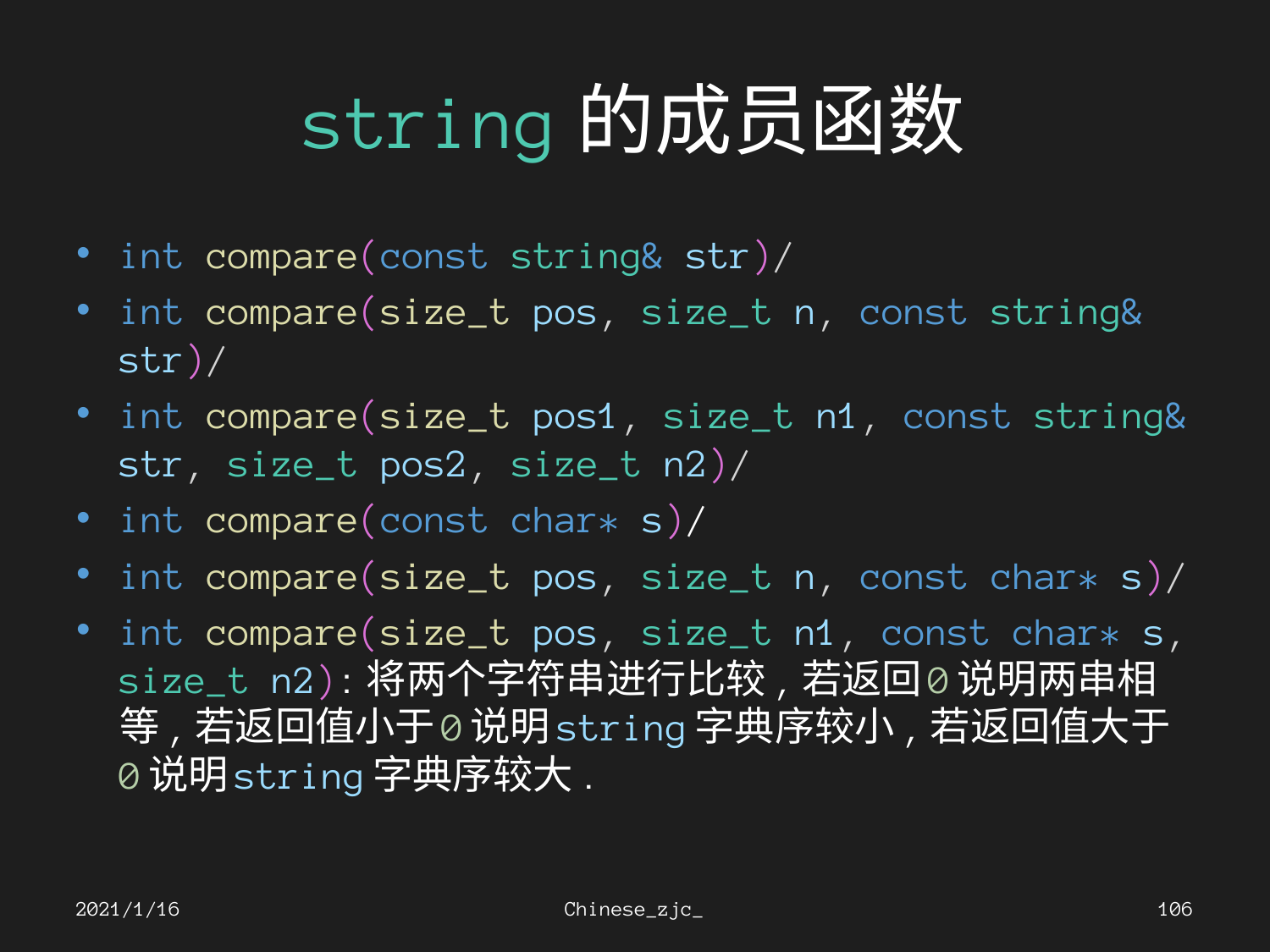

# string的成员函数
int compare(const string& str)/
int compare(size_t pos, size_t n, const string& str)/
int compare(size_t pos1, size_t n1, const string& str, size_t pos2, size_t n2)/
int compare(const char* s)/
int compare(size_t pos, size_t n, const char* s)/
int compare(size_t pos, size_t n1, const char* s, size_t n2):将两个字符串进行比较,若返回0说明两串相等,若返回值小于0说明string字典序较小,若返回值大于0说明string字典序较大.
2021/1/16
Chinese_zjc_
106